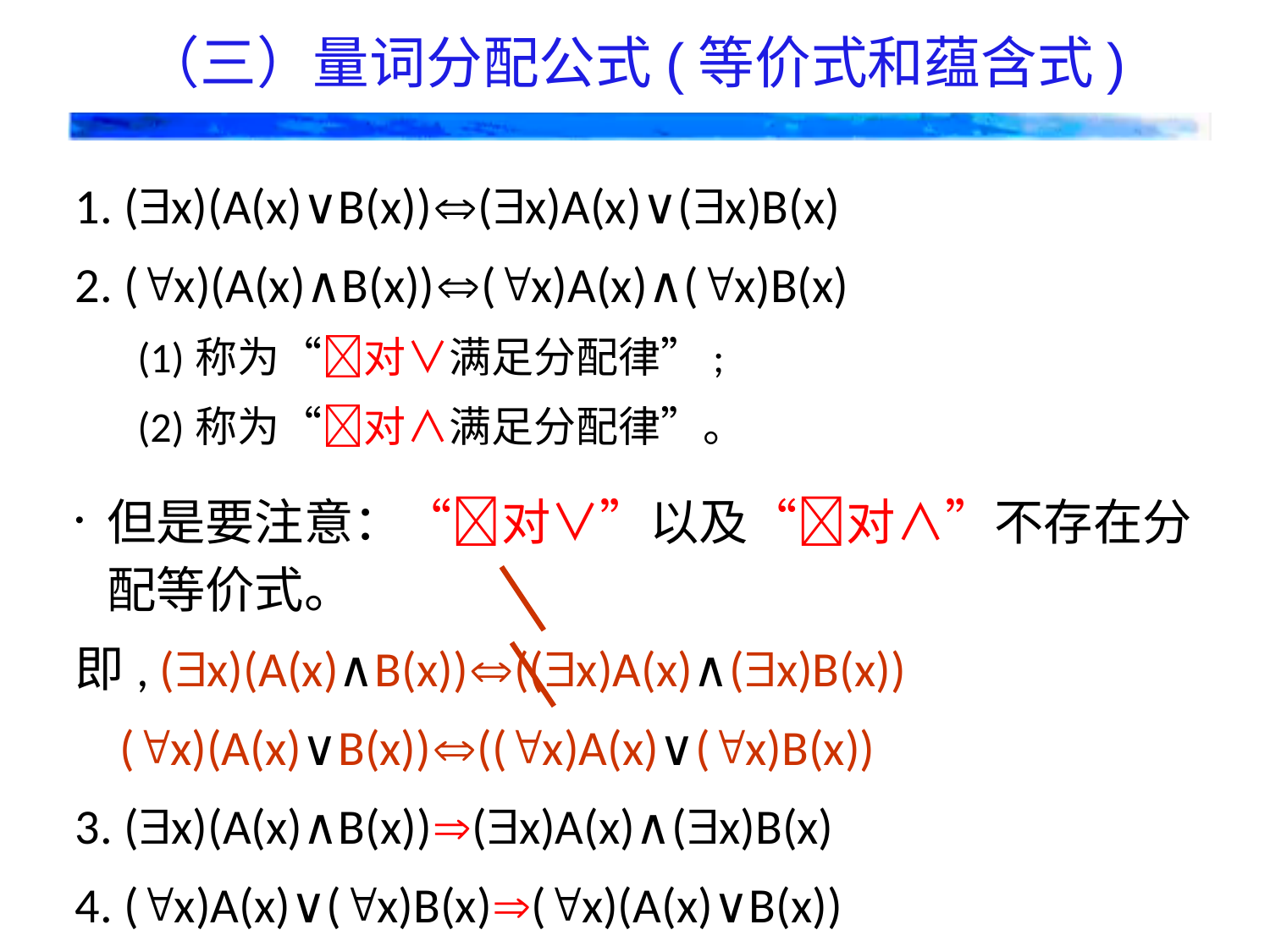

# （三）量词分配公式(等价式和蕴含式)
1. (∃x)(A(x)∨B(x))⇔(∃x)A(x)∨(∃x)B(x)
2. (∀x)(A(x)∧B(x))⇔(∀x)A(x)∧(∀x)B(x)
(1)称为“∃对∨满足分配律”;
(2)称为“∀对∧满足分配律”。
但是要注意：“∀对∨”以及“∃对∧”不存在分配等价式。
即, (∃x)(A(x)∧B(x))⇔((∃x)A(x)∧(∃x)B(x))
    (∀x)(A(x)∨B(x))⇔((∀x)A(x)∨(∀x)B(x))
3. (∃x)(A(x)∧B(x))⇒(∃x)A(x)∧(∃x)B(x)
4. (∀x)A(x)∨(∀x)B(x)⇒(∀x)(A(x)∨B(x))